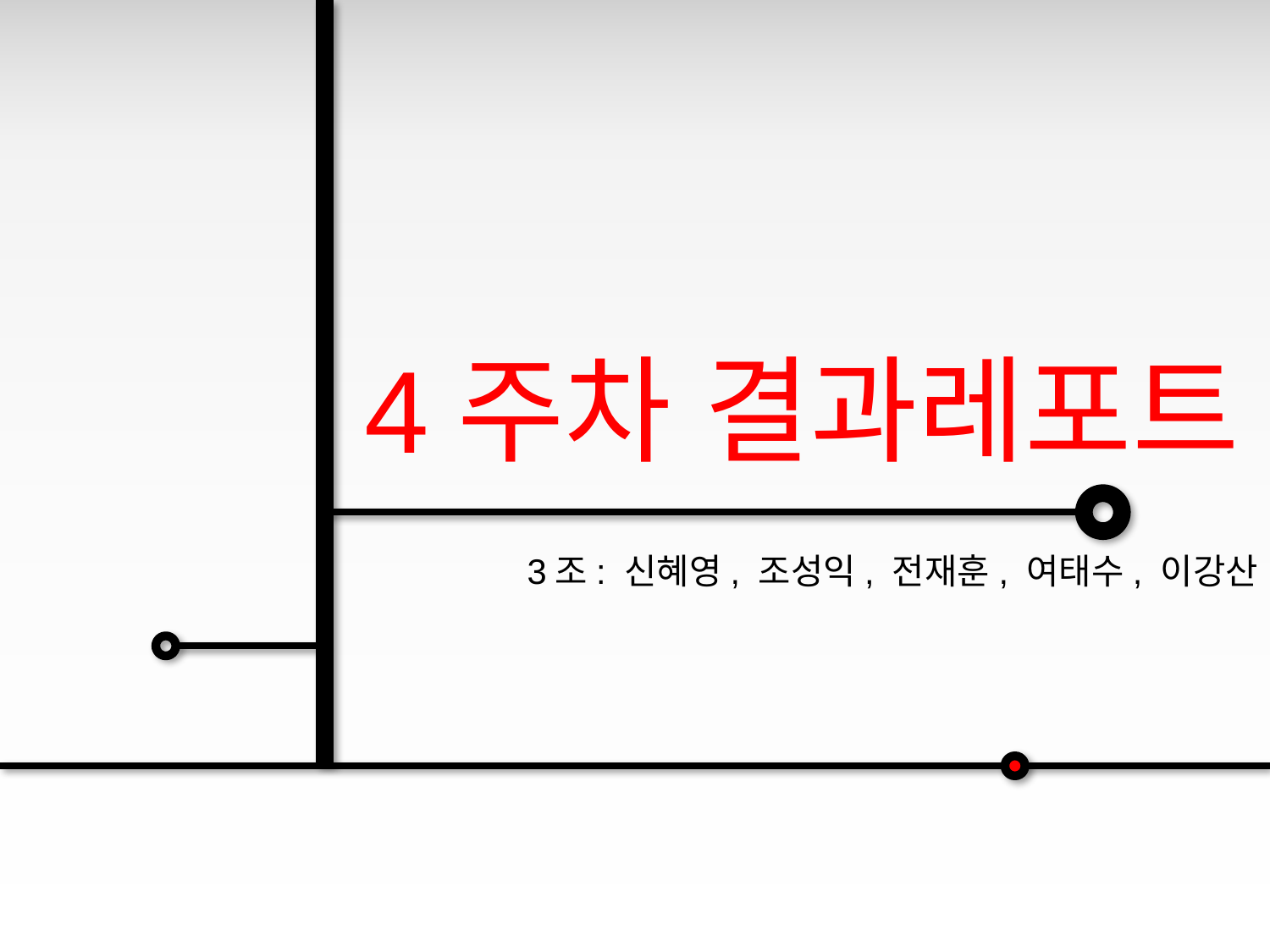

4주차 결과레포트

3조: 신혜영, 조성익, 전재훈, 여태수, 이강산